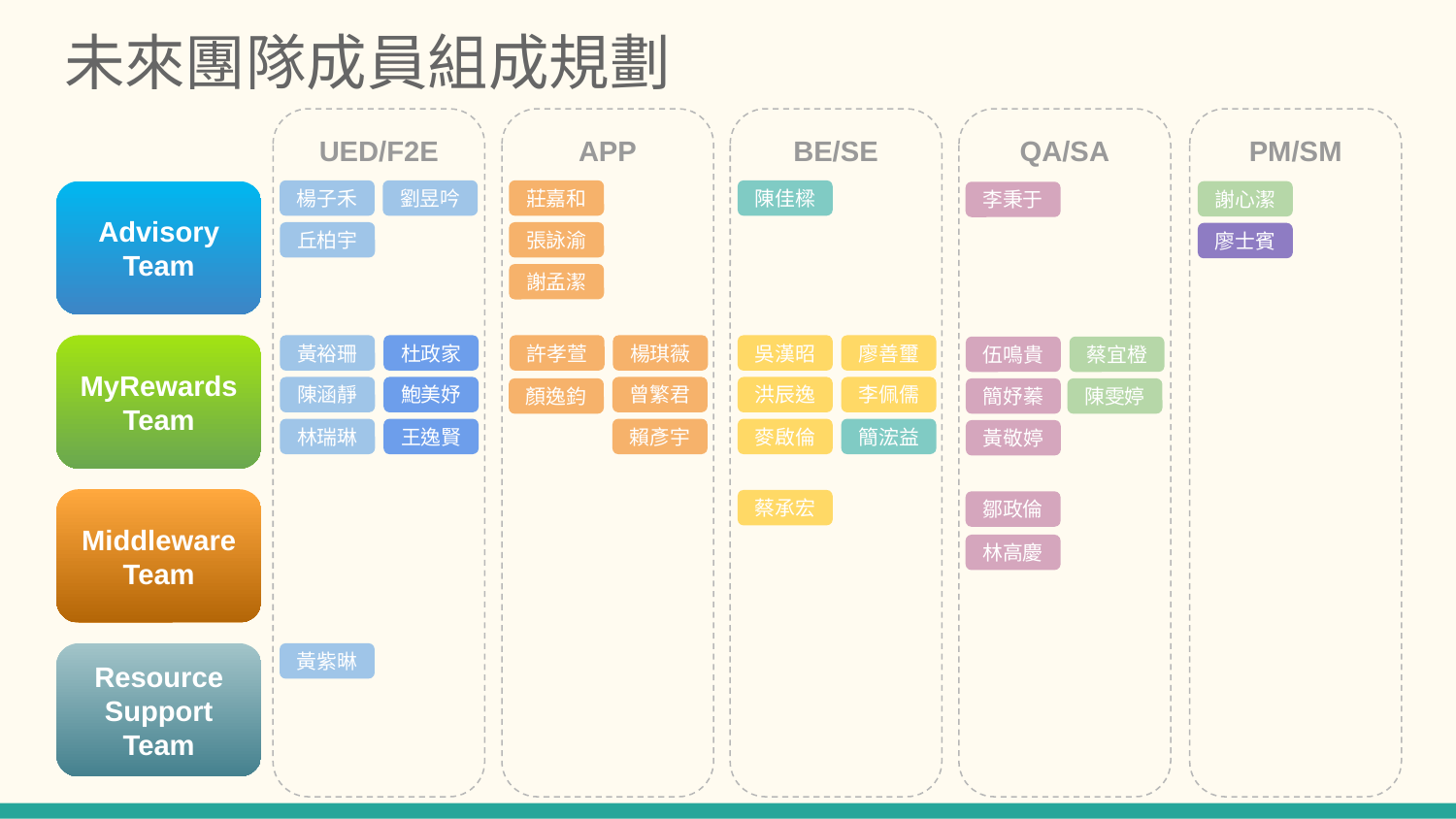

# 未來團隊成員組成規劃
UED/F2E
APP
BE/SE
QA/SA
PM/SM
劉昱吟
楊子禾
莊嘉和
陳佳樑
謝心潔
Advisory
Team
李秉于
張詠渝
丘柏宇
廖士賓
謝孟潔
許孝萱
楊琪薇
黃裕珊
杜政家
吳漢昭
MyRewards
Team
廖善璽
伍鳴貴
蔡宜橙
曾繁君
李佩儒
鮑美妤
洪辰逸
陳涵靜
顏逸鈞
簡妤蓁
陳雯婷
賴彥宇
簡浤益
林瑞琳
王逸賢
麥啟倫
黃敬婷
Middleware
Team
蔡承宏
鄒政倫
林高慶
Resource
Support
Team
黃紫晽